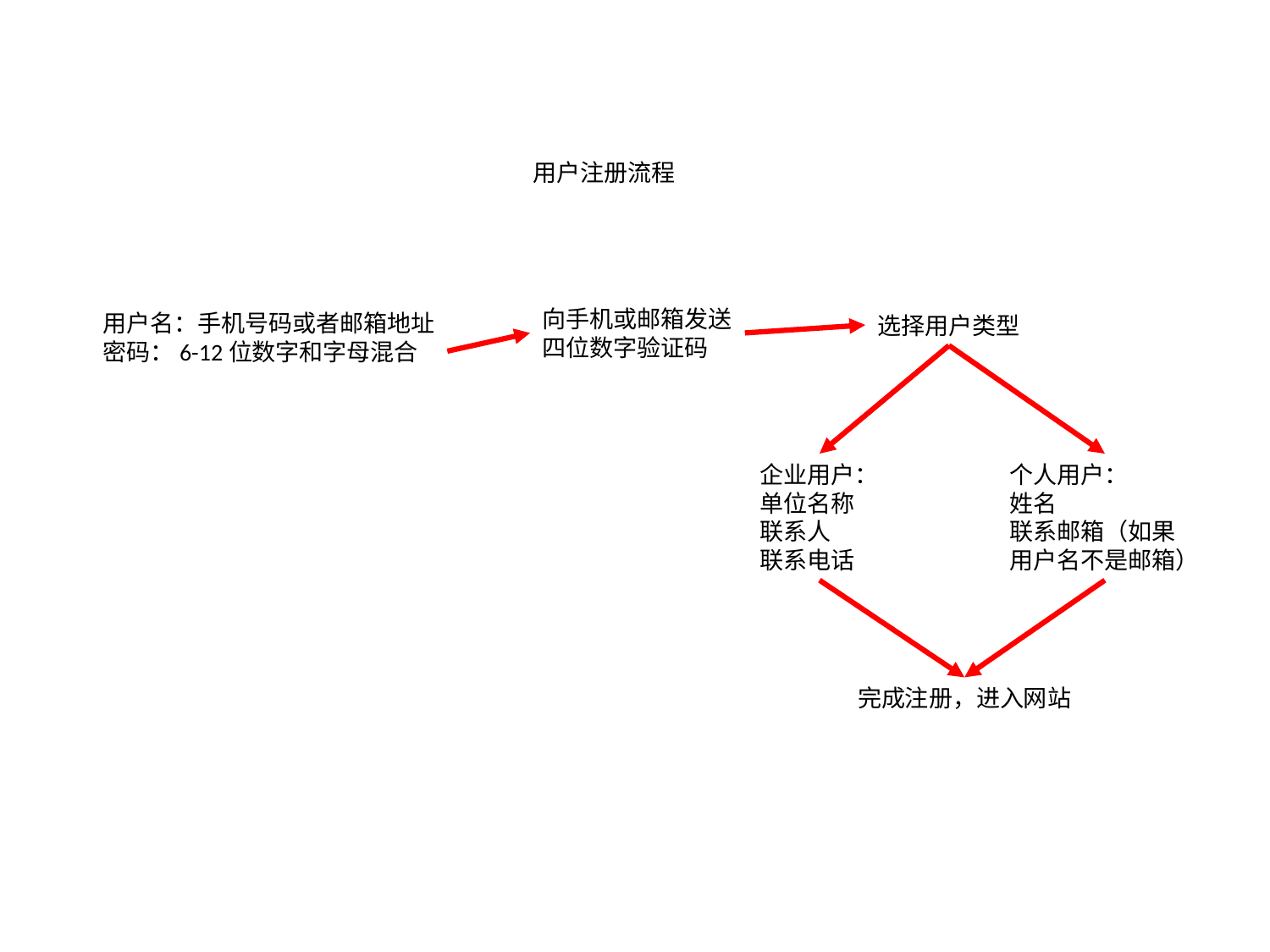

用户注册流程
向手机或邮箱发送
四位数字验证码
用户名：手机号码或者邮箱地址
密码：6-12位数字和字母混合

选择用户类型
个人用户：
姓名
联系邮箱（如果
用户名不是邮箱）
企业用户：
单位名称
联系人
联系电话
完成注册，进入网站